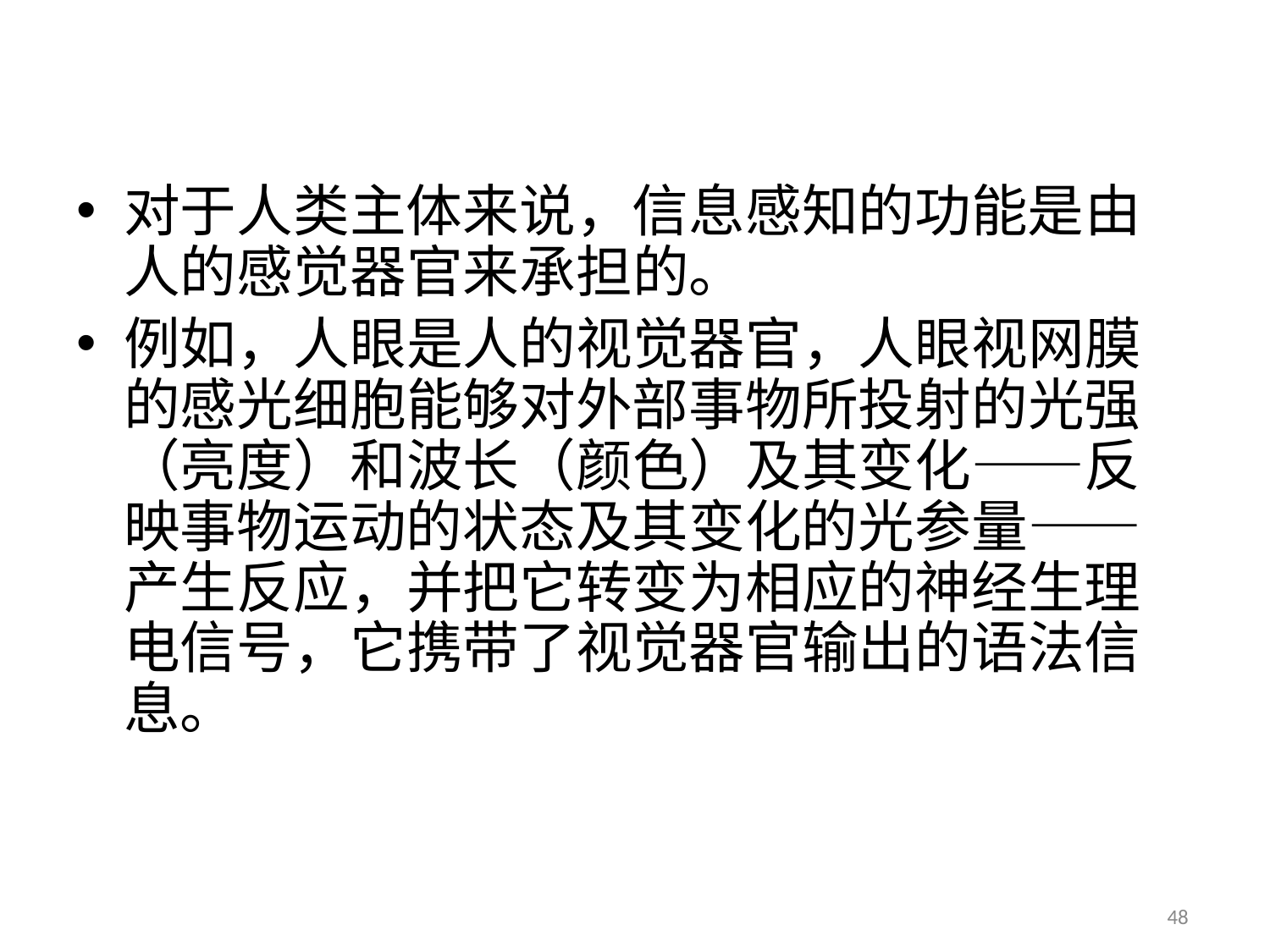

对于人类主体来说，信息感知的功能是由人的感觉器官来承担的。
例如，人眼是人的视觉器官，人眼视网膜的感光细胞能够对外部事物所投射的光强（亮度）和波长（颜色）及其变化——反映事物运动的状态及其变化的光参量——产生反应，并把它转变为相应的神经生理电信号，它携带了视觉器官输出的语法信息。

48